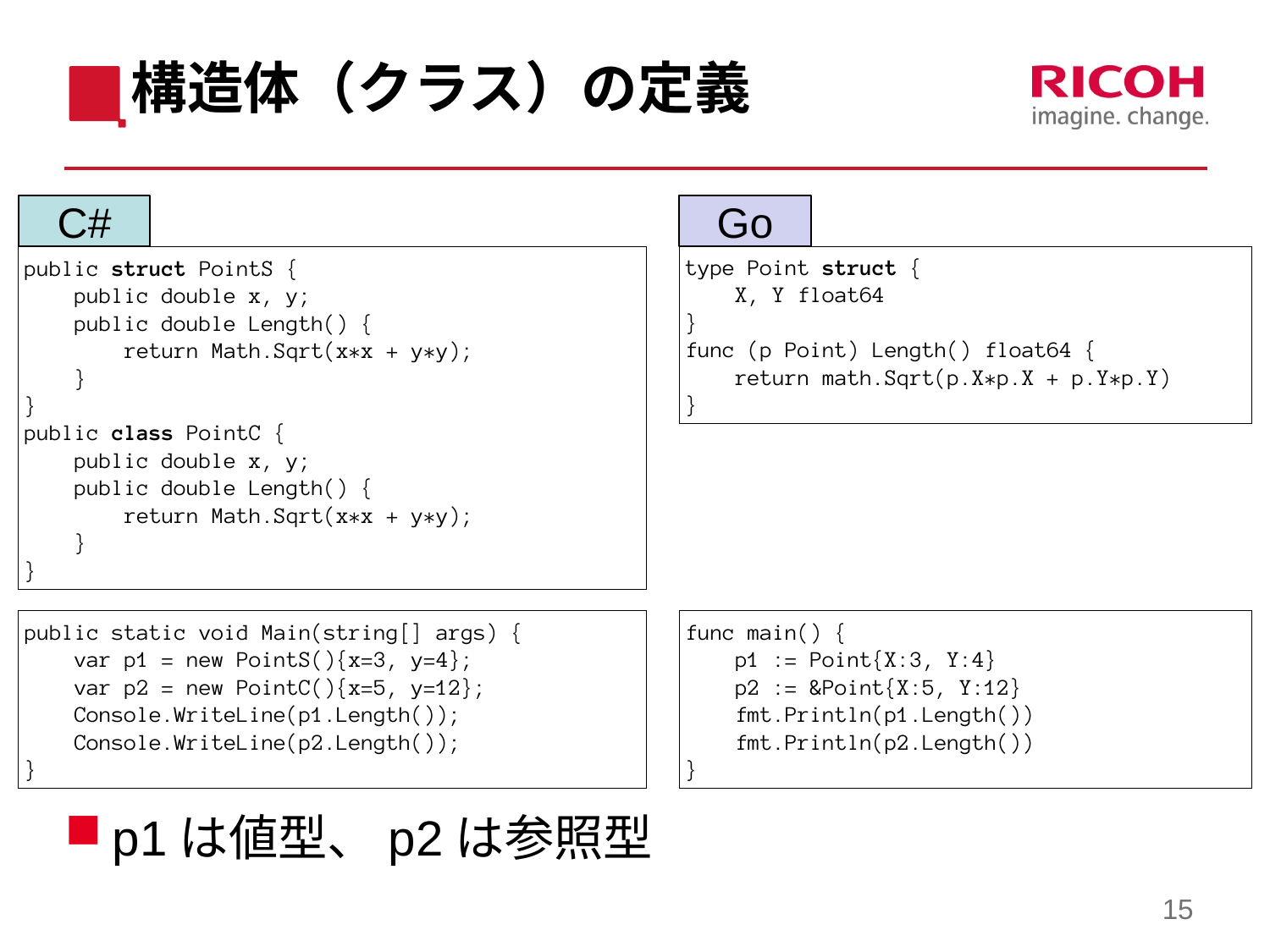

# 構造体（クラス）の定義
C#

Go

type Point struct {
    X, Y float64
}
func (p Point) Length() float64 {
    return math.Sqrt(p.X*p.X + p.Y*p.Y)
}
public struct PointS {
    public double x, y;
    public double Length() {
        return Math.Sqrt(x*x + y*y);
    }
}
public class PointC {
    public double x, y;
    public double Length() {
        return Math.Sqrt(x*x + y*y);
    }
}
public static void Main(string[] args) {
    var p1 = new PointS(){x=3, y=4};
    var p2 = new PointC(){x=5, y=12};
    Console.WriteLine(p1.Length());
    Console.WriteLine(p2.Length());
}
func main() {
    p1 := Point{X:3, Y:4}
    p2 := &Point{X:5, Y:12}
    fmt.Println(p1.Length())
    fmt.Println(p2.Length())
}
p1は値型、p2は参照型
15